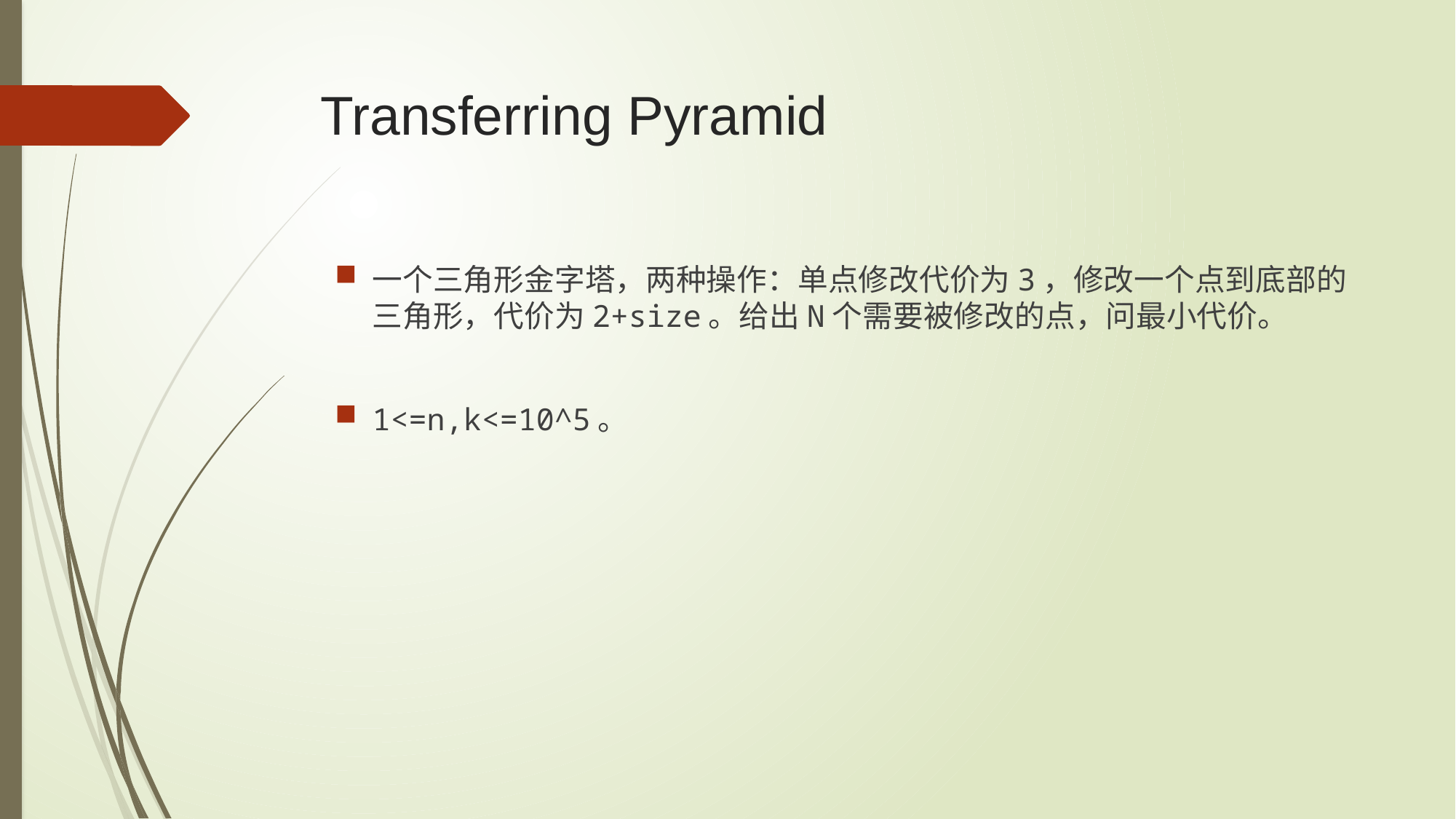

# Transferring Pyramid
一个三角形金字塔，两种操作：单点修改代价为3，修改一个点到底部的三角形，代价为2+size。给出N个需要被修改的点，问最小代价。

1<=n,k<=10^5。